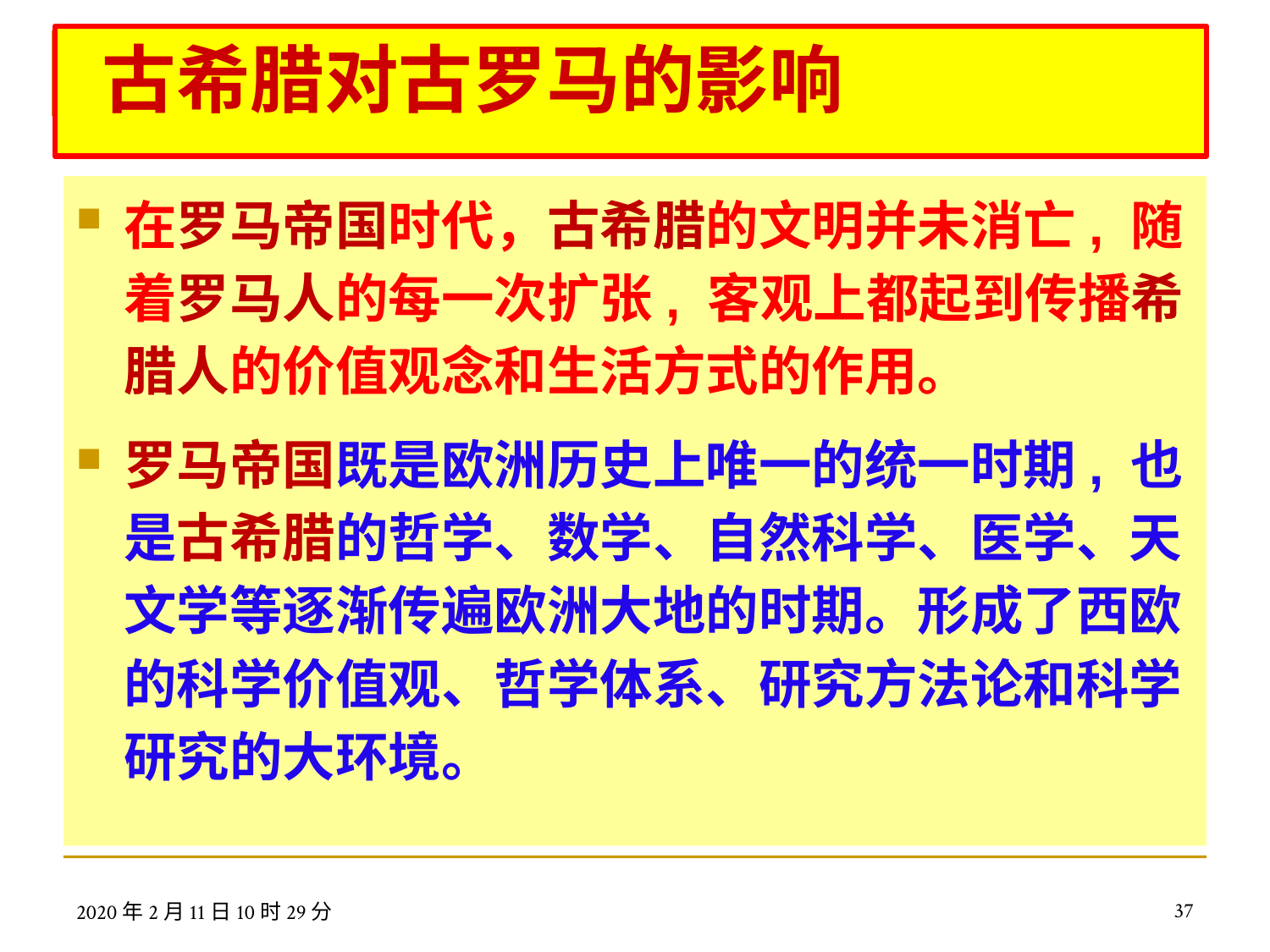

# 古希腊对古罗马的影响
在罗马帝国时代，古希腊的文明并未消亡, 随着罗马人的每一次扩张, 客观上都起到传播希腊人的价值观念和生活方式的作用。
罗马帝国既是欧洲历史上唯一的统一时期, 也是古希腊的哲学、数学、自然科学、医学、天文学等逐渐传遍欧洲大地的时期。形成了西欧的科学价值观、哲学体系、研究方法论和科学研究的大环境。
2020年2月11日10时29分
37